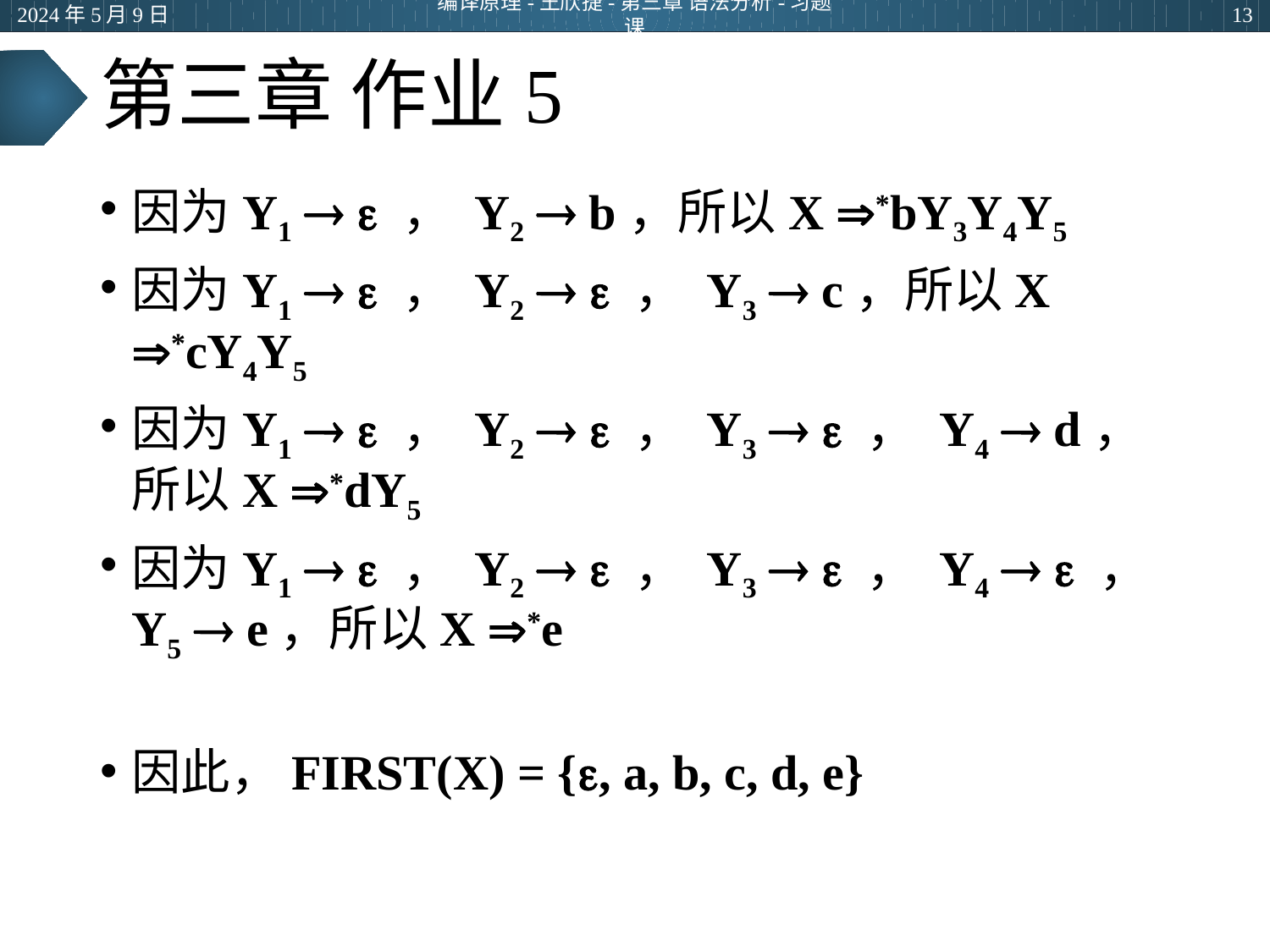

2024年5月9日
编译原理-王欣捷-第三章 语法分析-习题课
13
# 第三章 作业5
因为Y1 → ε ， Y2 → b，所以X ⇒*bY3Y4Y5
因为Y1 → ε ， Y2 → ε ， Y3 → c，所以X ⇒*cY4Y5
因为Y1 → ε ， Y2 → ε ， Y3 → ε ， Y4 → d，所以X ⇒*dY5
因为Y1 → ε ， Y2 → ε ， Y3 → ε ， Y4 → ε ， Y5 → e，所以X ⇒*e

因此，FIRST(X) = {ε, a, b, c, d, e}